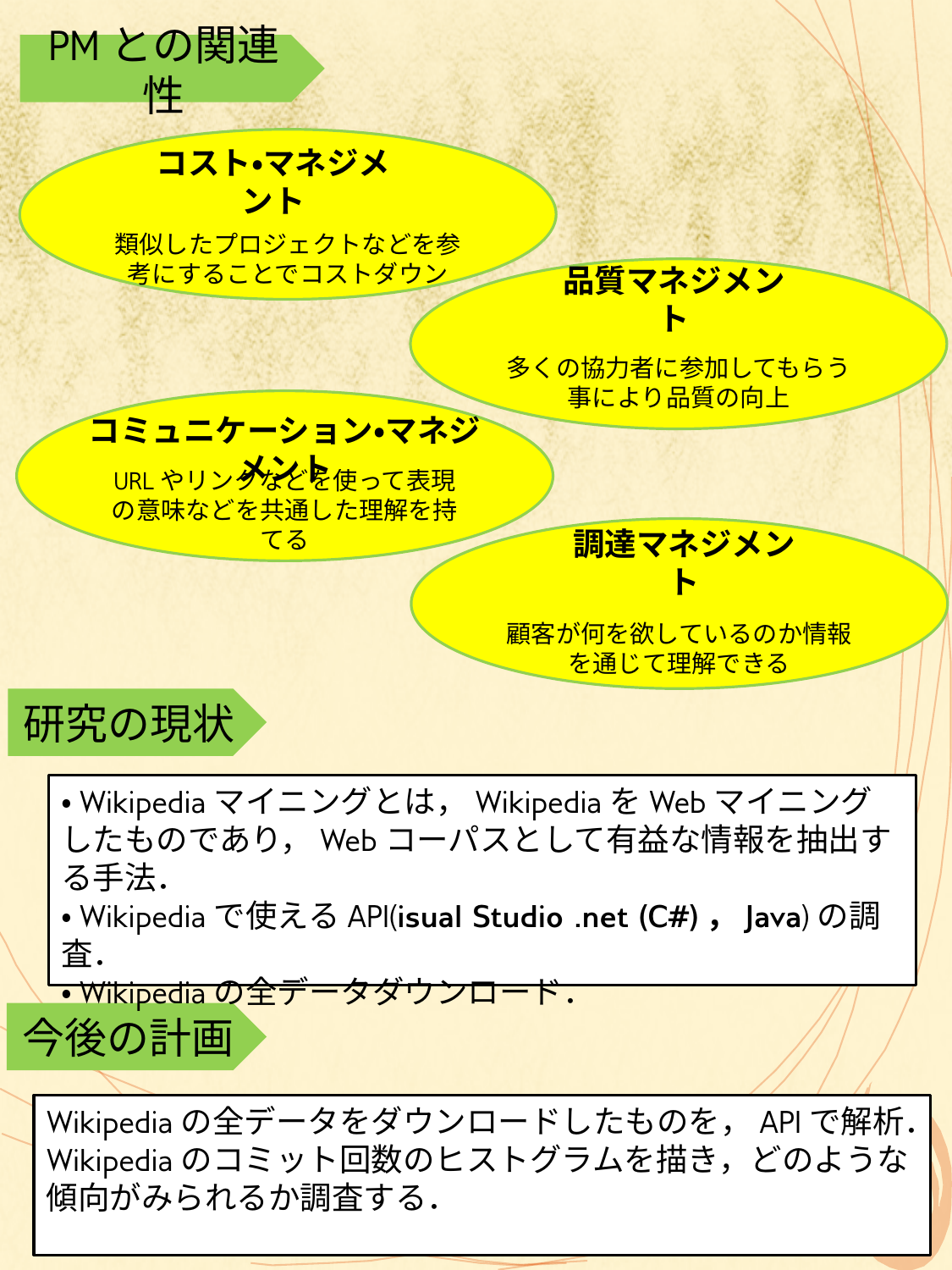

PMとの関連性

類似したプロジェクトなどを参考にすることでコストダウン
コスト・マネジメント

多くの協力者に参加してもらう事により品質の向上

品質マネジメント

URLやリンクなどを使って表現の意味などを共通した理解を持てる

コミュニケーション・マネジメント

顧客が何を欲しているのか情報を通じて理解できる
調達マネジメント
研究の現状
・Wikipediaマイニングとは，WikipediaをWebマイニングしたものであり，Webコーパスとして有益な情報を抽出する手法．
・Wikipediaで使えるAPI(isual Studio .net (C#)，Java)の調査．
・Wikipediaの全データダウンロード．
今後の計画
Wikipediaの全データをダウンロードしたものを，APIで解析．
Wikipediaのコミット回数のヒストグラムを描き，どのような傾向がみられるか調査する．